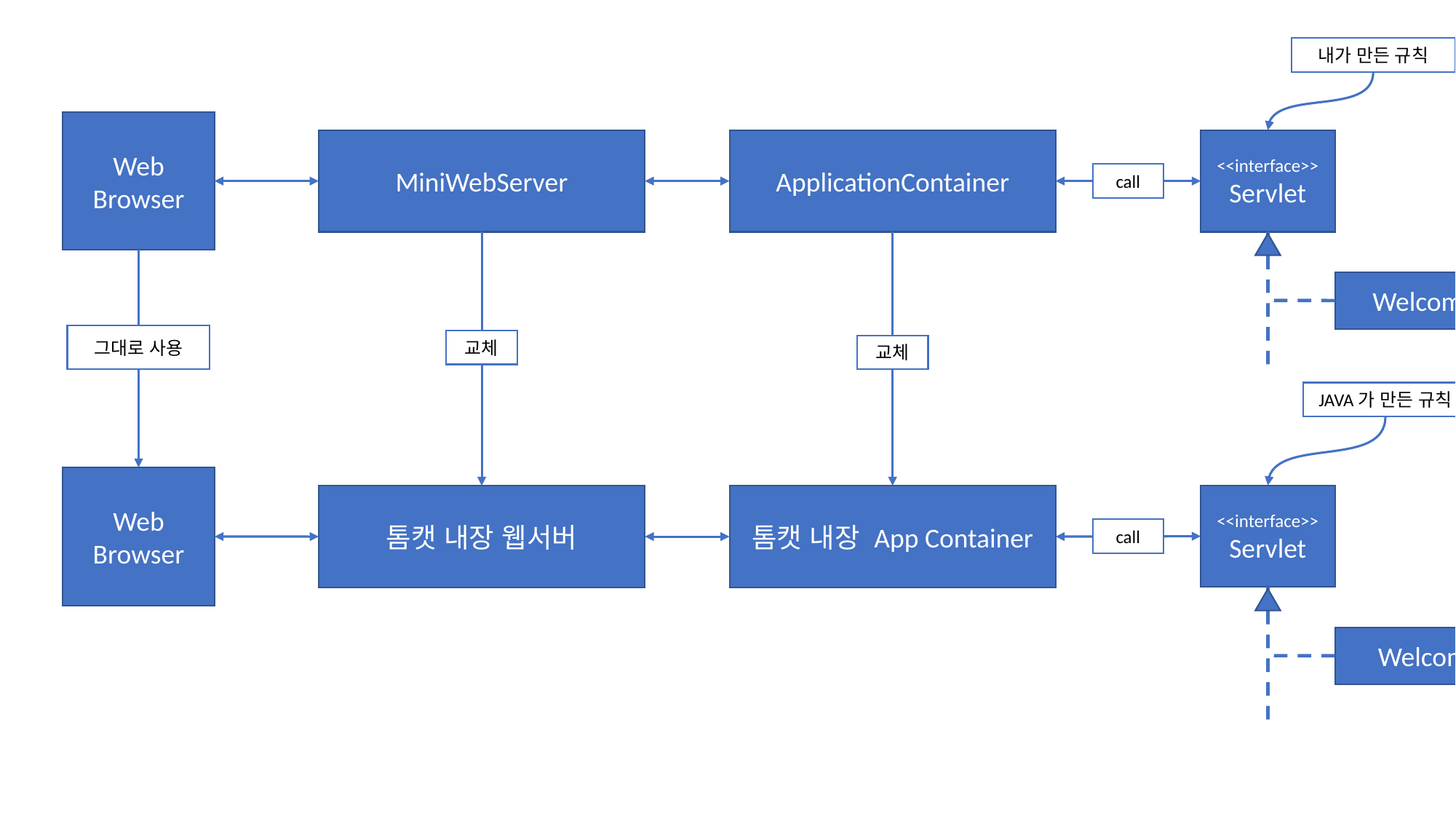

내가 만든 규칙
Web
Browser
MiniWebServer
ApplicationContainer
<<interface>>
Servlet
call

WelcomeHandler
그대로 사용
교체
교체
JAVA가 만든 규칙
Web
Browser
<<interface>>
Servlet
톰캣 내장 웹서버
톰캣 내장 App Container
call

WelcomeServlet